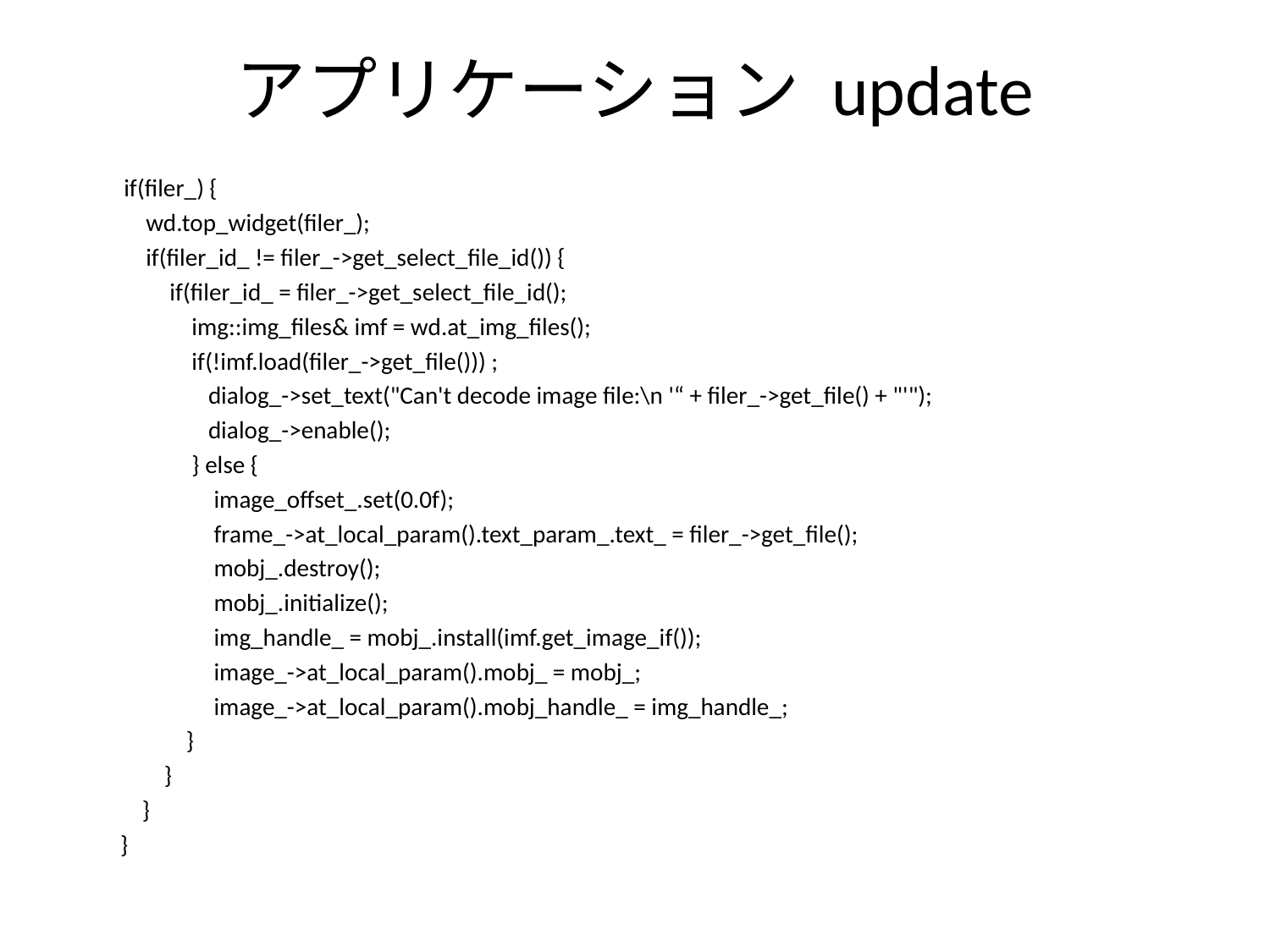

# アプリケーション update
	if(filer_) {
	    wd.top_widget(filer_);
	    if(filer_id_ != filer_->get_select_file_id()) {
                 if(filer_id_ = filer_->get_select_file_id();
                     img::img_files& imf = wd.at_img_files();
                     if(!imf.load(filer_->get_file())) ;
                        dialog_->set_text("Can't decode image file:\n '“ + filer_->get_file() + "'");
                        dialog_->enable();
                     } else {
                         image_offset_.set(0.0f);
                         frame_->at_local_param().text_param_.text_ = filer_->get_file();
                         mobj_.destroy();
                         mobj_.initialize();
                         img_handle_ = mobj_.install(imf.get_image_if());
                         image_->at_local_param().mobj_ = mobj_;
                         image_->at_local_param().mobj_handle_ = img_handle_;
                    }
                }
            }
        }